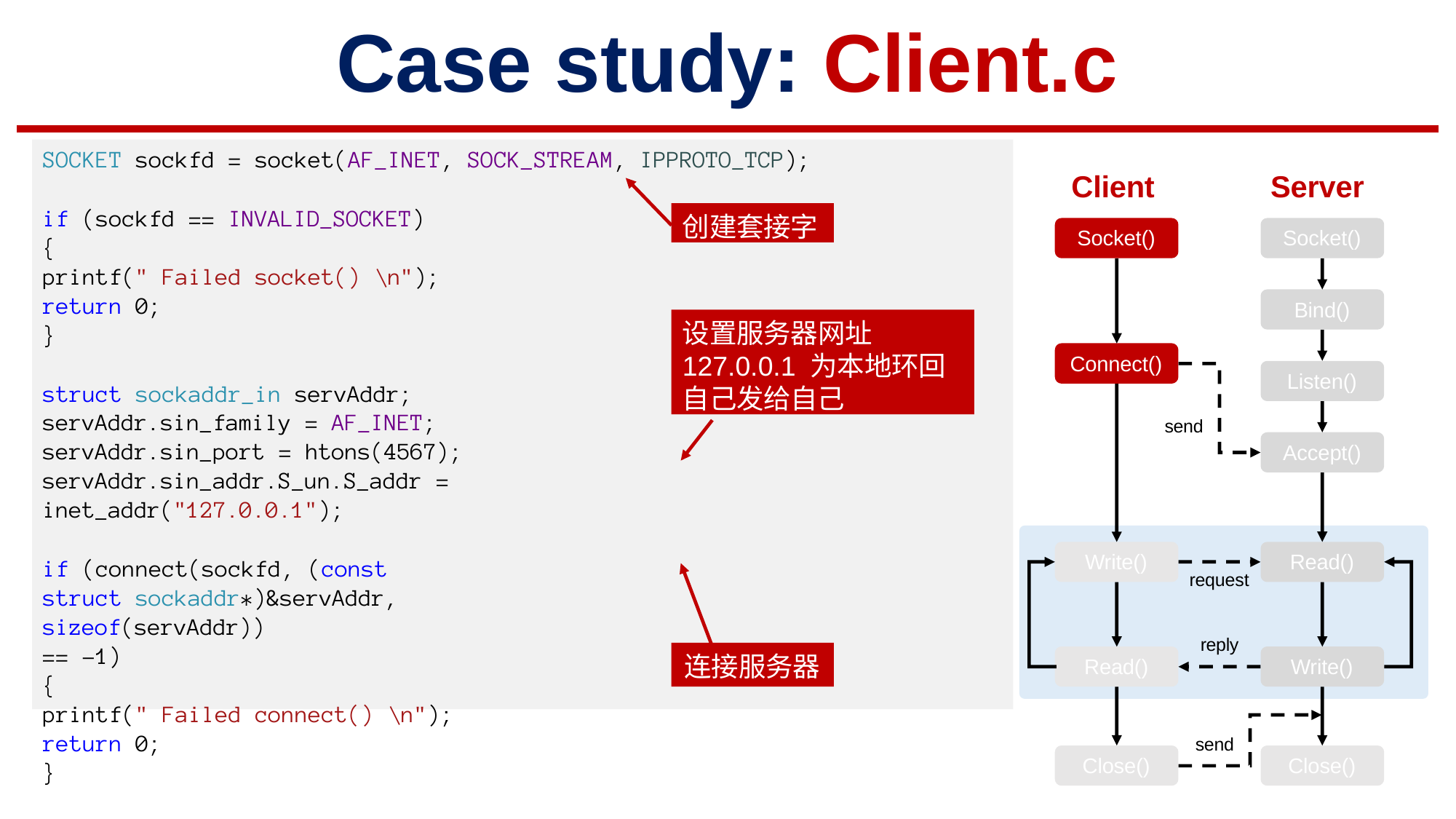

# Case study: Client.c

SOCKET sockfd = socket(AF_INET, SOCK_STREAM, IPPROTO_TCP);

if (sockfd == INVALID_SOCKET)
{
printf(" Failed socket() \n");
return 0;
}

struct sockaddr_in servAddr; servAddr.sin_family = AF_INET; servAddr.sin_port = htons(4567);
servAddr.sin_addr.S_un.S_addr = inet_addr("127.0.0.1");

if (connect(sockfd, (const struct sockaddr*)&servAddr, sizeof(servAddr))
== -1)
{
printf(" Failed connect() \n");
return 0;
}
Client
Socket()
Server
Socket()

创建套接字

Bind()
设置服务器网址
127.0.0.1 为本地环回
自己发给自己
Connect()

Listen()
send

Accept()

Write()
Read()
request

reply

连接服务器

Read()
Write()
send

Close()
Close()